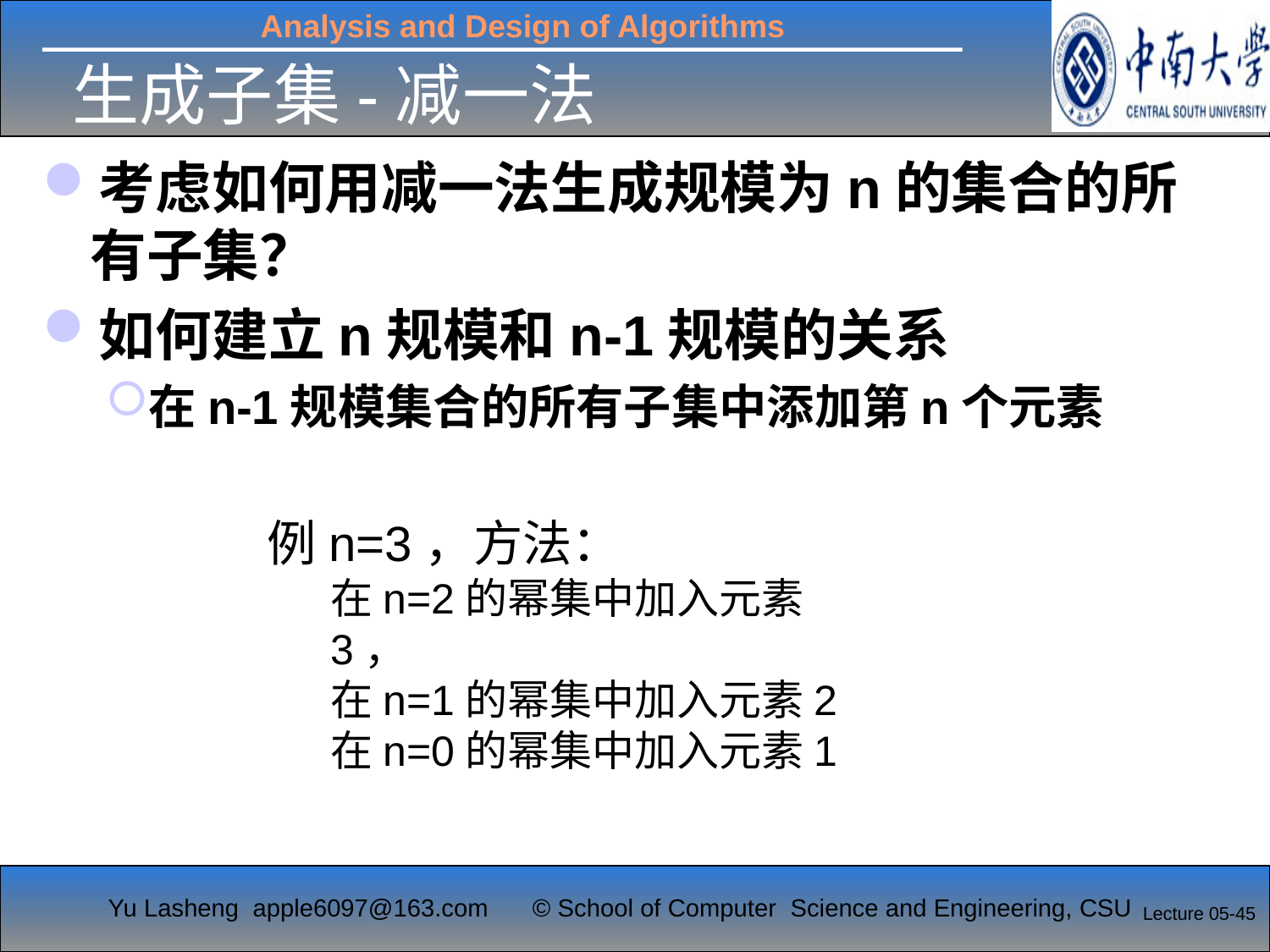

# 生成子集-减一法
考虑如何用减一法生成规模为n的集合的所有子集？
如何建立n规模和n-1规模的关系
在n-1规模集合的所有子集中添加第n个元素

例n=3，方法：
在n=2的幂集中加入元素3，
在n=1的幂集中加入元素2
在n=0的幂集中加入元素1
Lecture 05-45